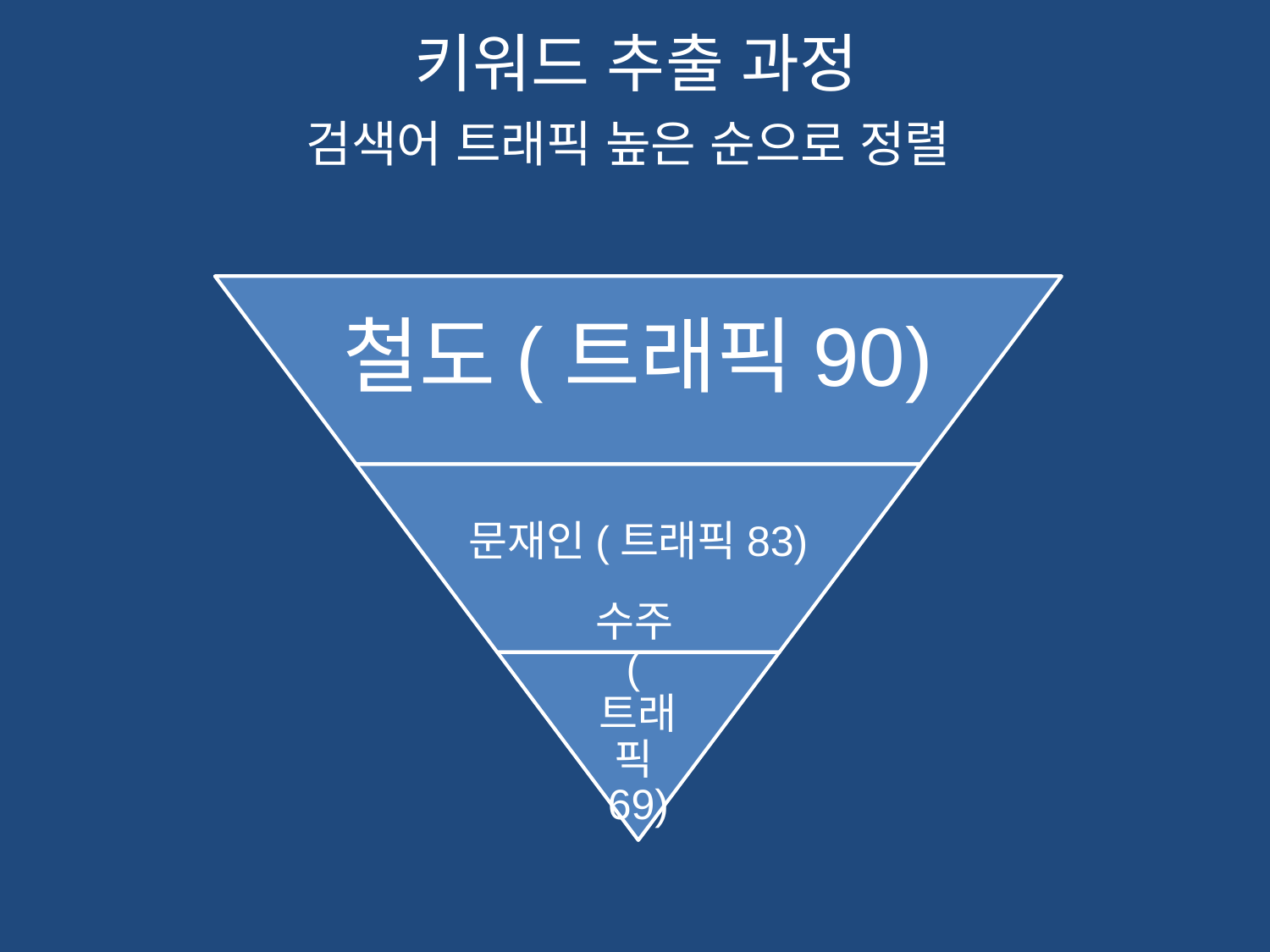

# 키워드 추출 과정
검색어 트래픽 높은 순으로 정렬

철도(트래픽90)
문재인(트래픽83)
수주(트래픽69)